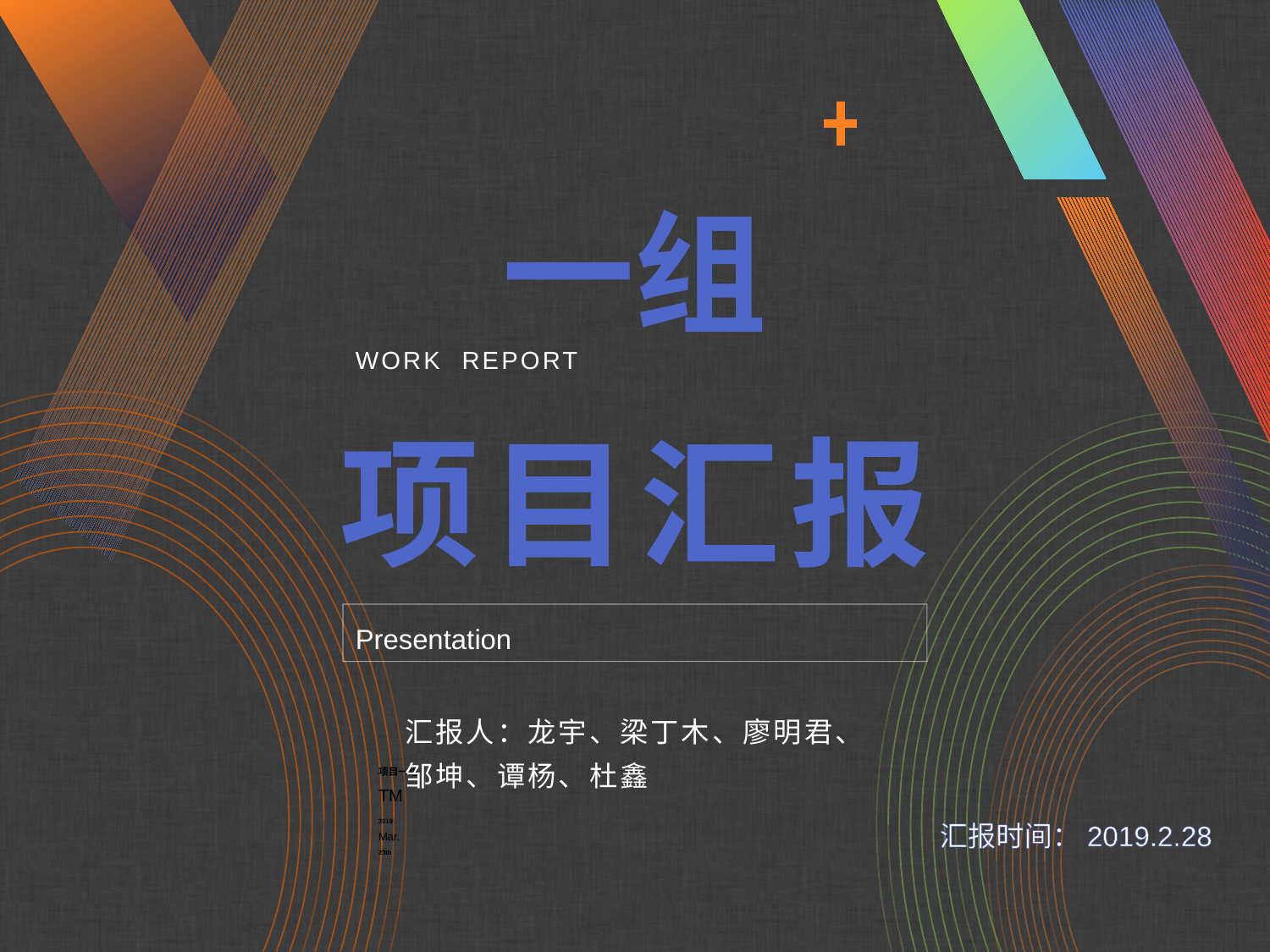

一组
WORK  REPORT
# 项目汇报
Presentation
汇报人：龙宇、梁丁木、廖明君、邹坤、谭杨、杜鑫
项目一组
TM
2019
Mar.
23th
汇报时间：2019.2.28